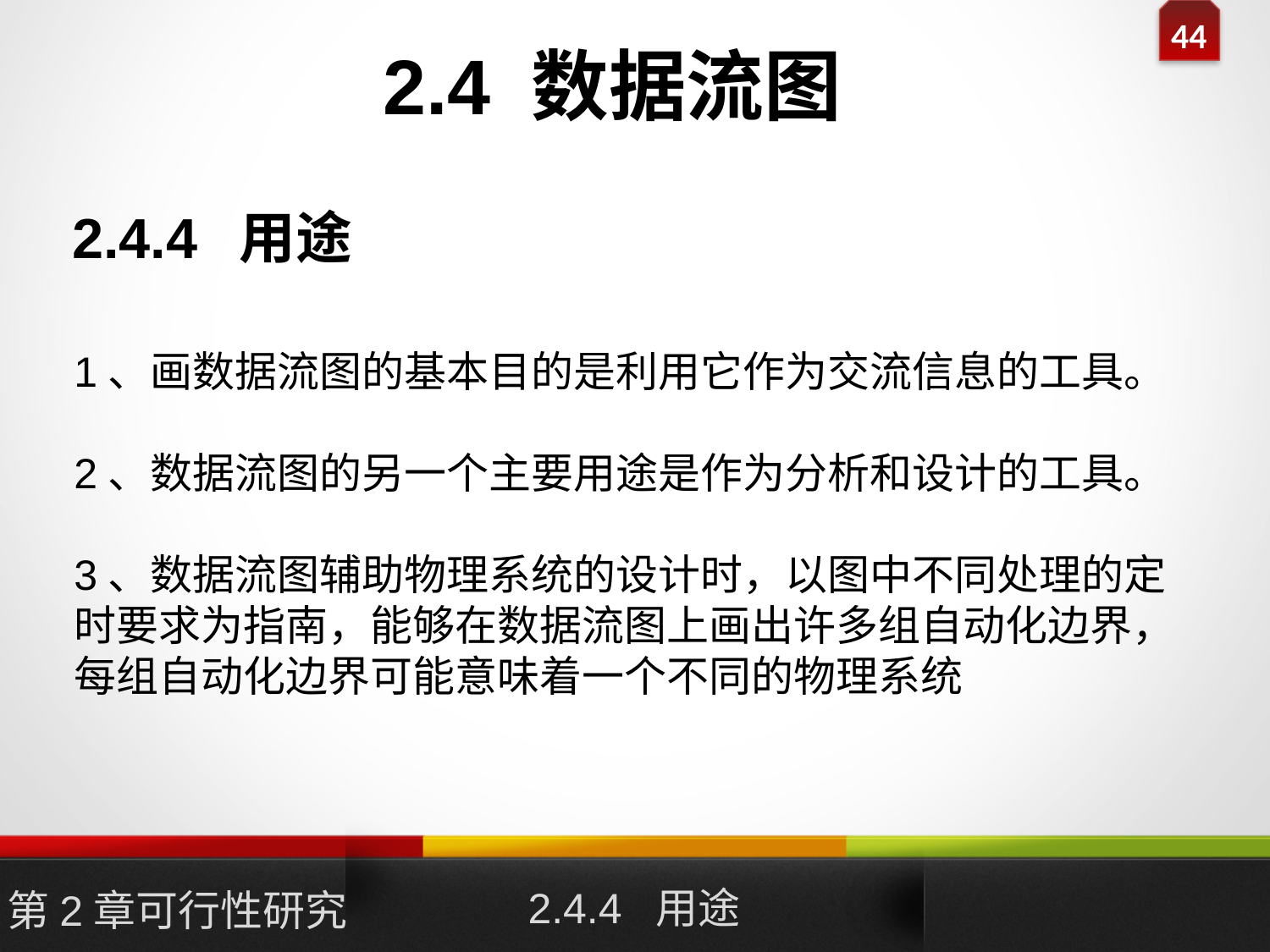

# 2.4 数据流图
2.4.4  用途
1、画数据流图的基本目的是利用它作为交流信息的工具。

2、数据流图的另一个主要用途是作为分析和设计的工具。

3、数据流图辅助物理系统的设计时，以图中不同处理的定时要求为指南，能够在数据流图上画出许多组自动化边界，每组自动化边界可能意味着一个不同的物理系统
2.4.4  用途
第2章可行性研究